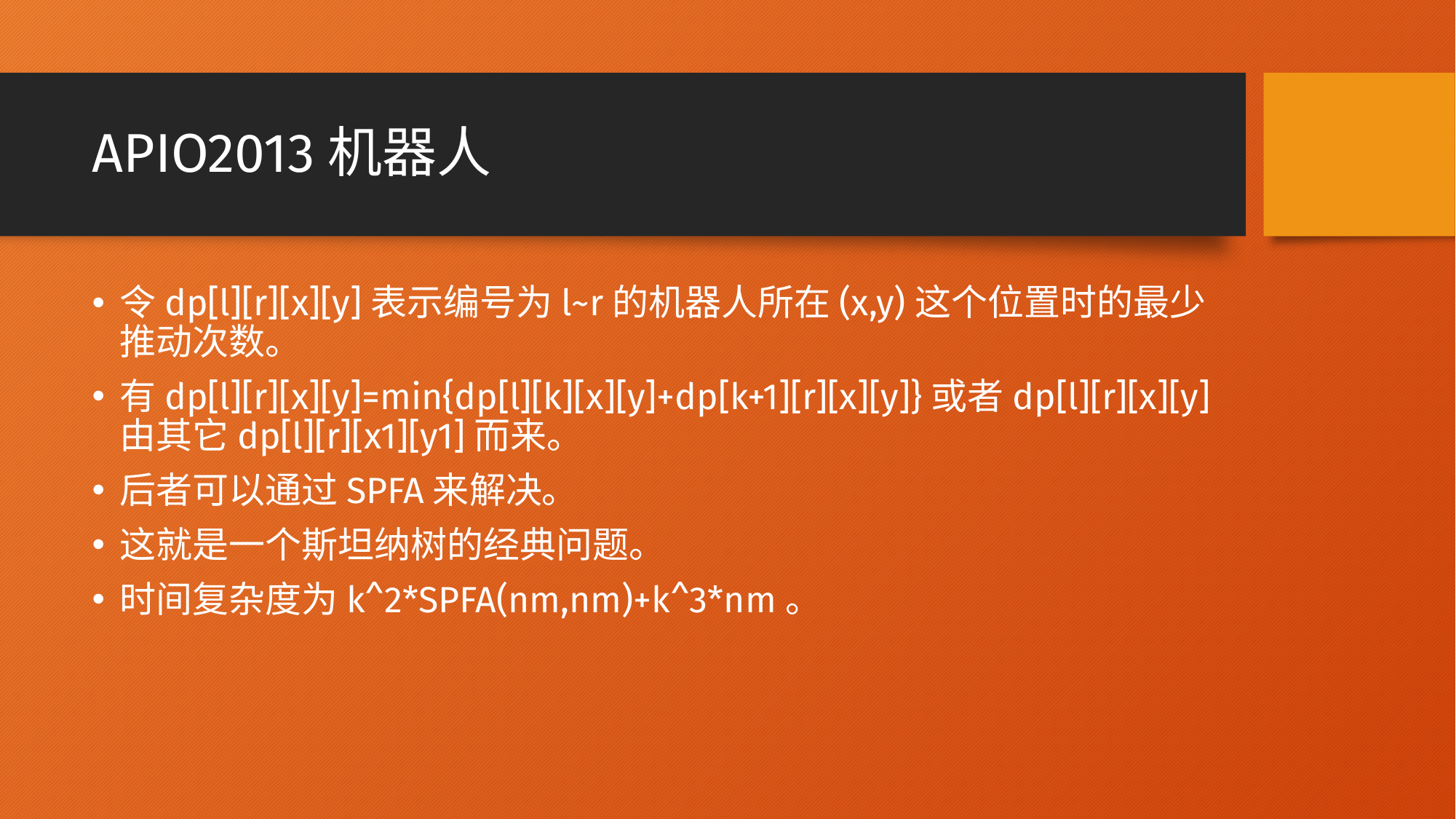

# APIO2013机器人
令dp[l][r][x][y]表示编号为l~r的机器人所在(x,y)这个位置时的最少推动次数。
有dp[l][r][x][y]=min{dp[l][k][x][y]+dp[k+1][r][x][y]}或者dp[l][r][x][y]由其它dp[l][r][x1][y1]而来。
后者可以通过SPFA来解决。
这就是一个斯坦纳树的经典问题。
时间复杂度为k^2*SPFA(nm,nm)+k^3*nm。